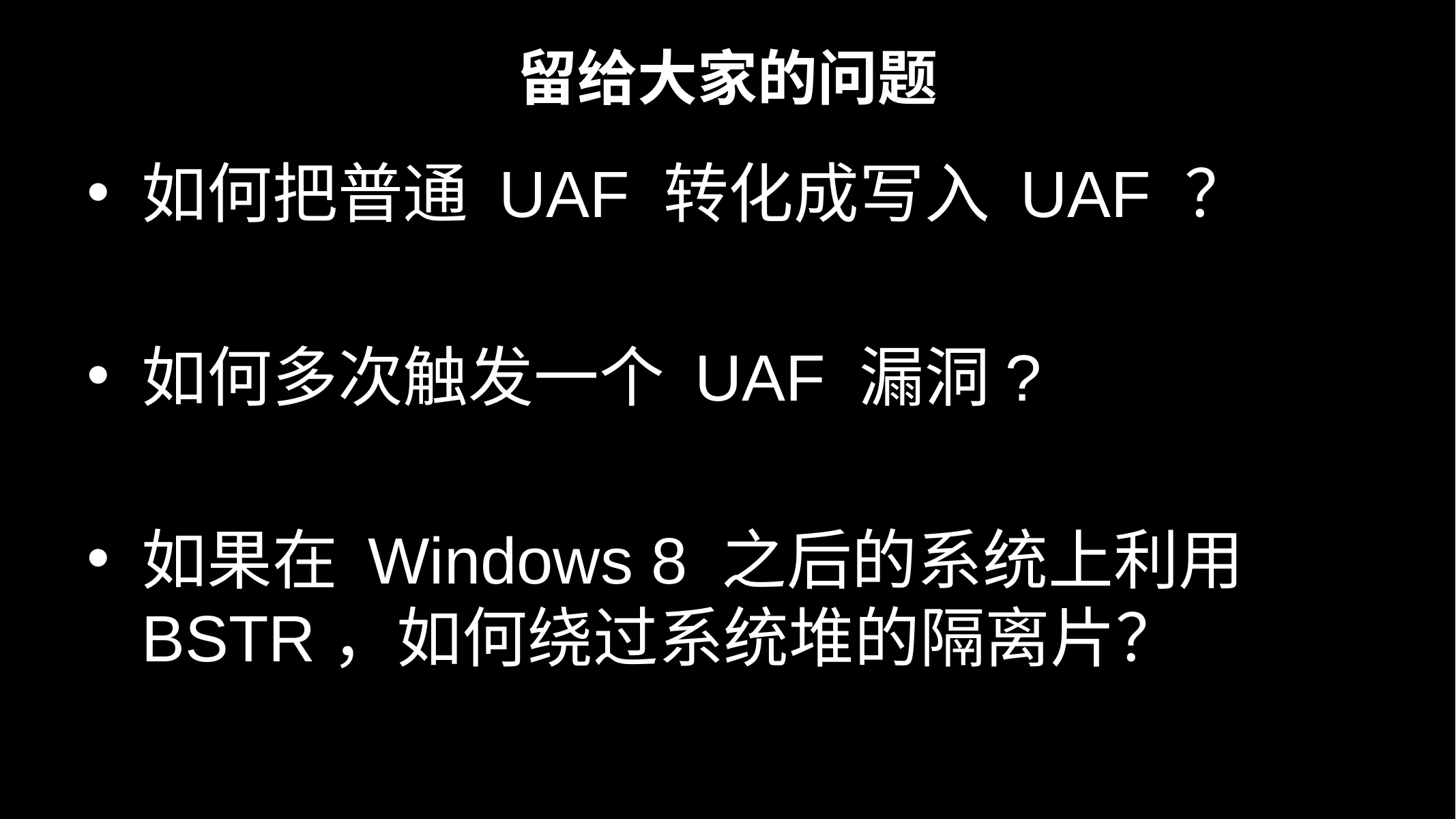

# 留给大家的问题
如何把普通 UAF 转化成写入 UAF ？

如何多次触发一个 UAF 漏洞?

如果在 Windows 8 之后的系统上利用 BSTR，如何绕过系统堆的隔离片？